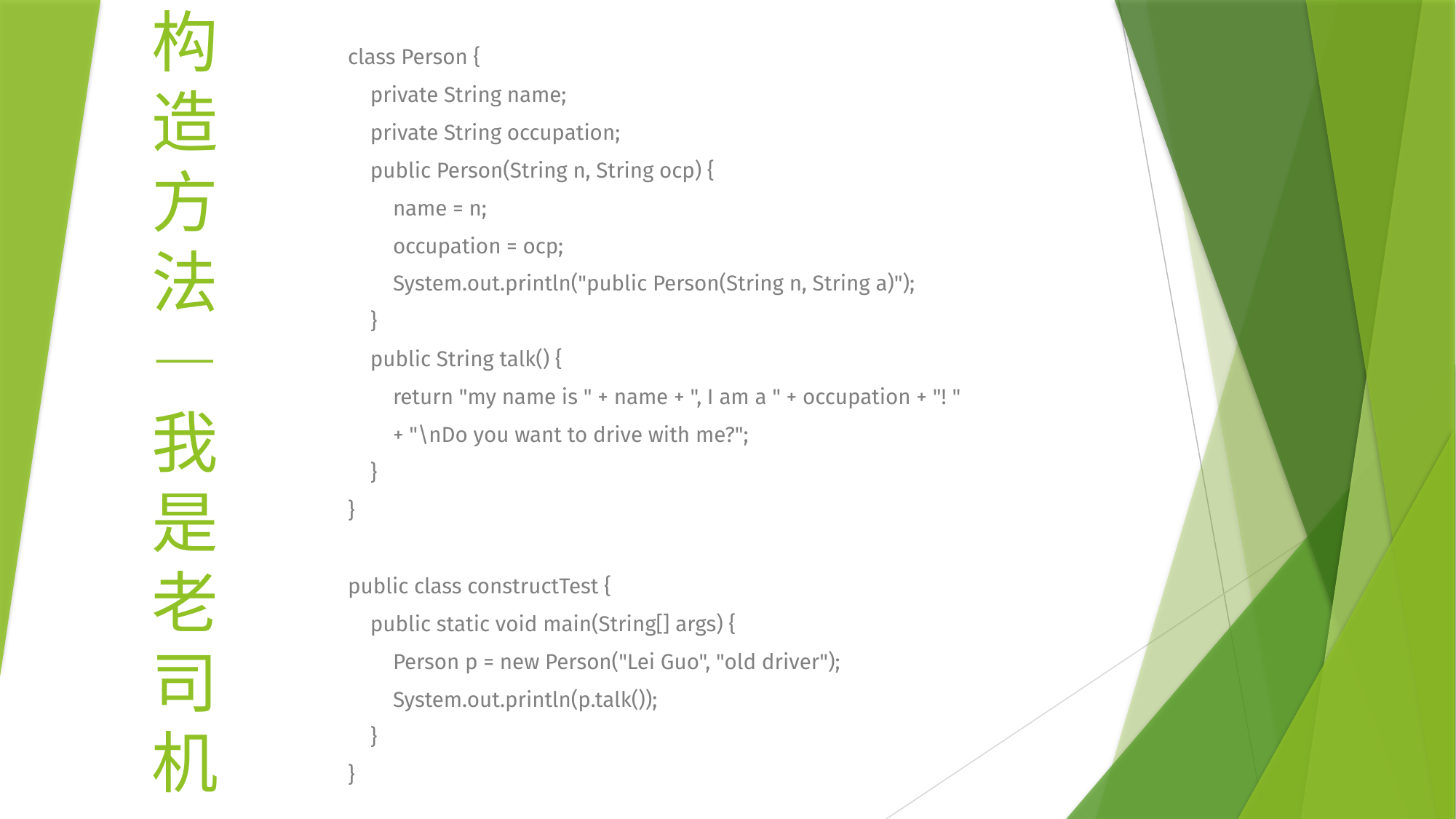

# 构造方法—我是老司机
class Person {
    private String name;
    private String occupation;
    public Person(String n, String ocp) {
        name = n;
        occupation = ocp;
        System.out.println("public Person(String n, String a)");
    }
    public String talk() {
        return "my name is " + name + ", I am a " + occupation + "! "
        + "\nDo you want to drive with me?";
    }
}

public class constructTest {
    public static void main(String[] args) {
        Person p = new Person("Lei Guo", "old driver");
        System.out.println(p.talk());
    }
}